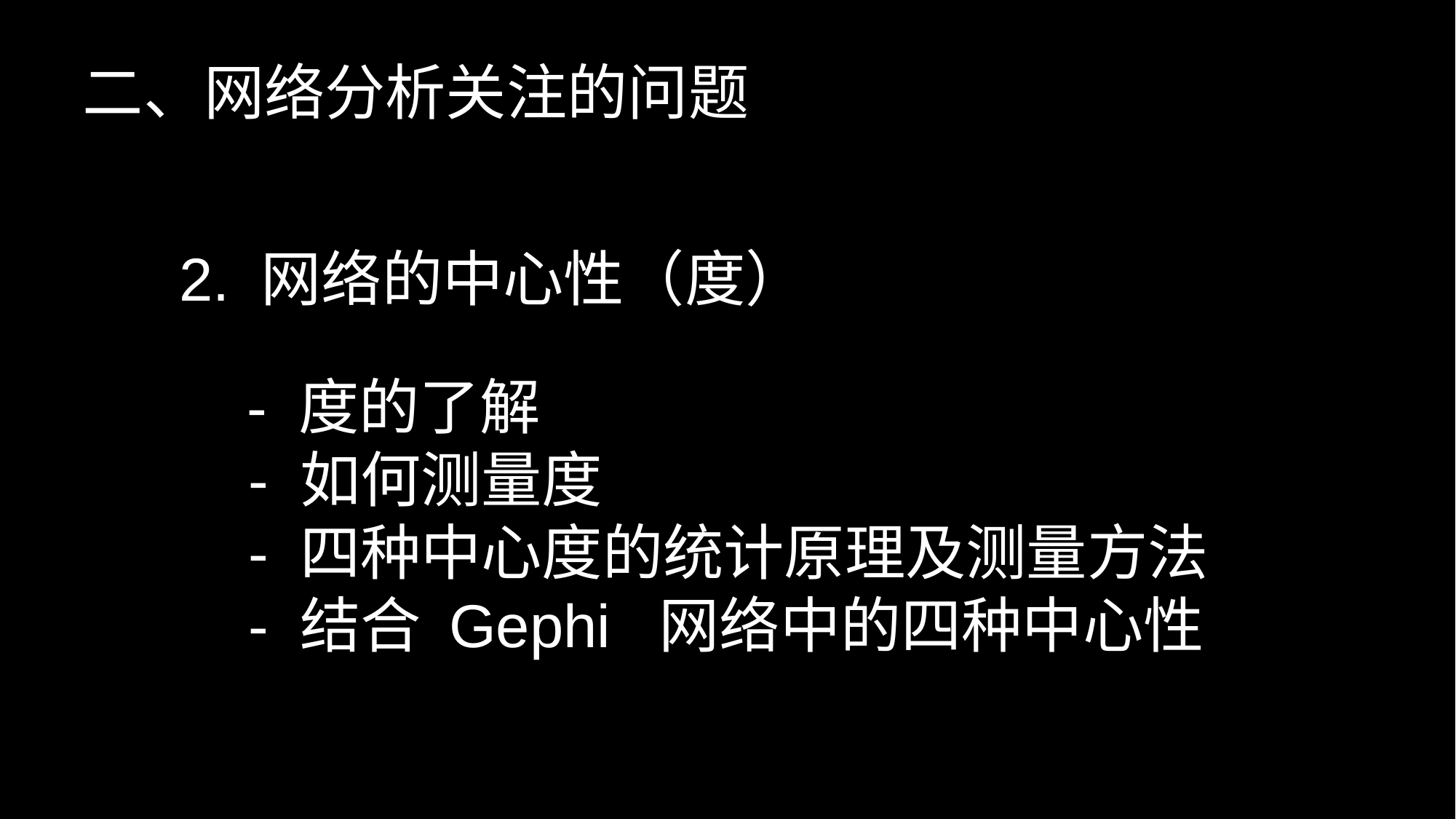

二、网络分析关注的问题
2. 网络的中心性（度）
    - 度的了解
    - 如何测量度
    - 四种中心度的统计原理及测量方法
    - 结合 Gephi  网络中的四种中心性